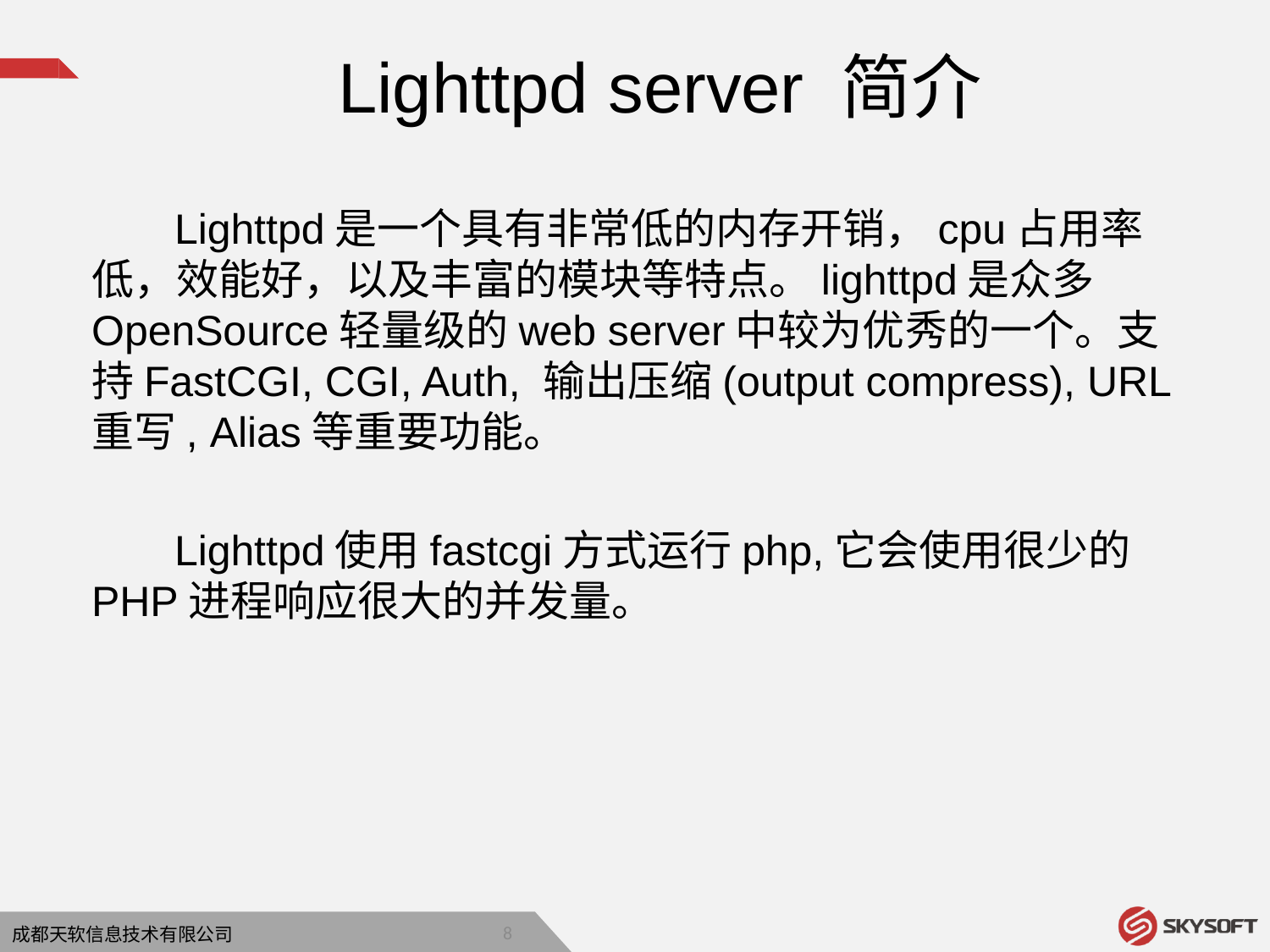

Lighttpd server 简介

       Lighttpd是一个具有非常低的内存开销，cpu占用率低，效能好，以及丰富的模块等特点。lighttpd是众多OpenSource轻量级的web server中较为优秀的一个。支持FastCGI, CGI, Auth, 输出压缩(output compress), URL重写, Alias等重要功能。

       Lighttpd使用fastcgi方式运行php,它会使用很少的PHP进程响应很大的并发量。

8